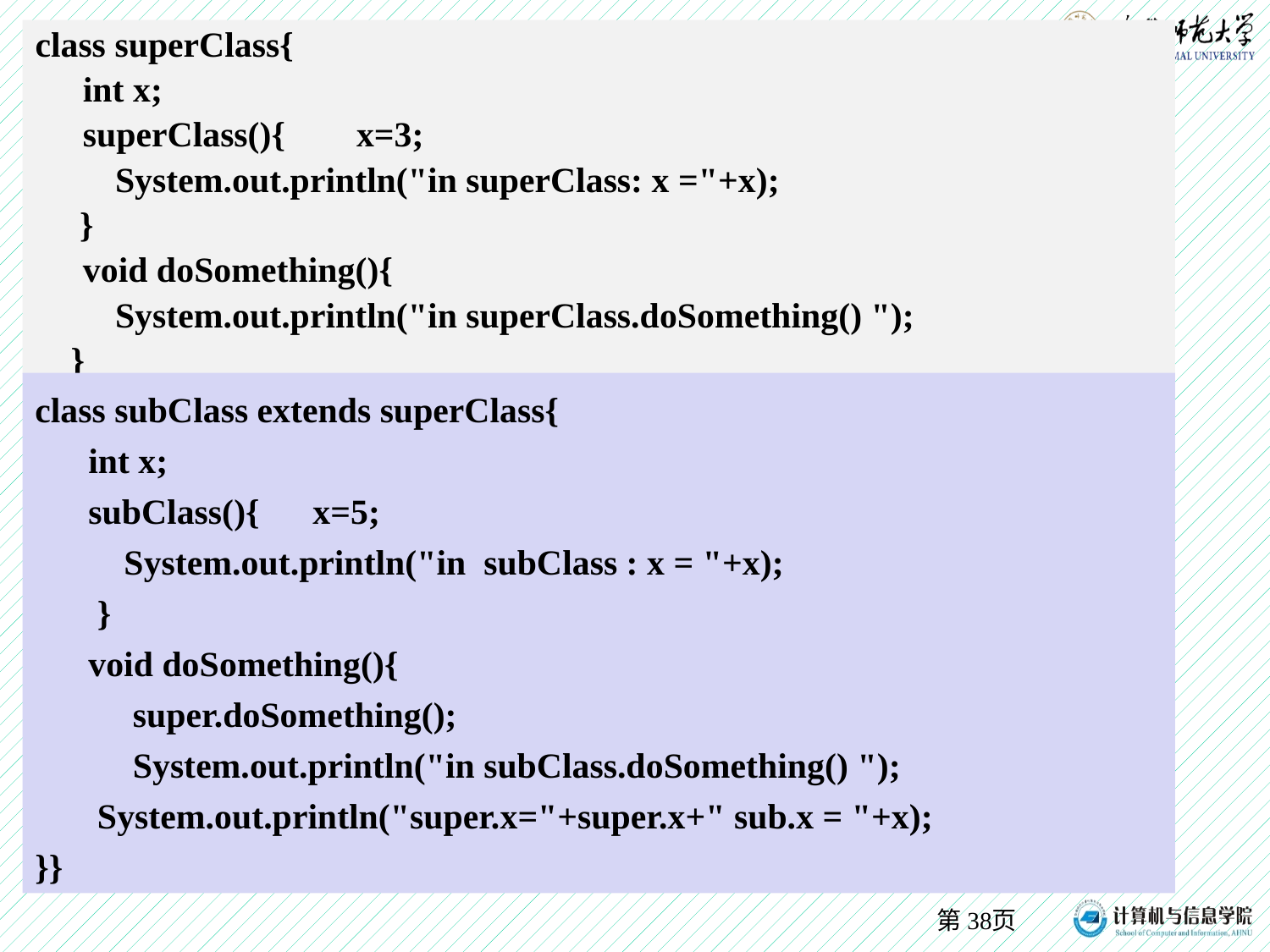

class superClass{
	int x;
	superClass(){        x=3;
         System.out.println("in superClass: x ="+x);
     }
	void doSomething(){
         System.out.println("in superClass.doSomething() ");
    }
}
class subClass extends superClass{
      int x;
      subClass(){      x=5;
          System.out.println("in  subClass : x = "+x);
       }
      void doSomething(){
           super.doSomething();
           System.out.println("in subClass.doSomething() ");
       System.out.println("super.x="+super.x+" sub.x = "+x);
}}
例 super的用法
第38页